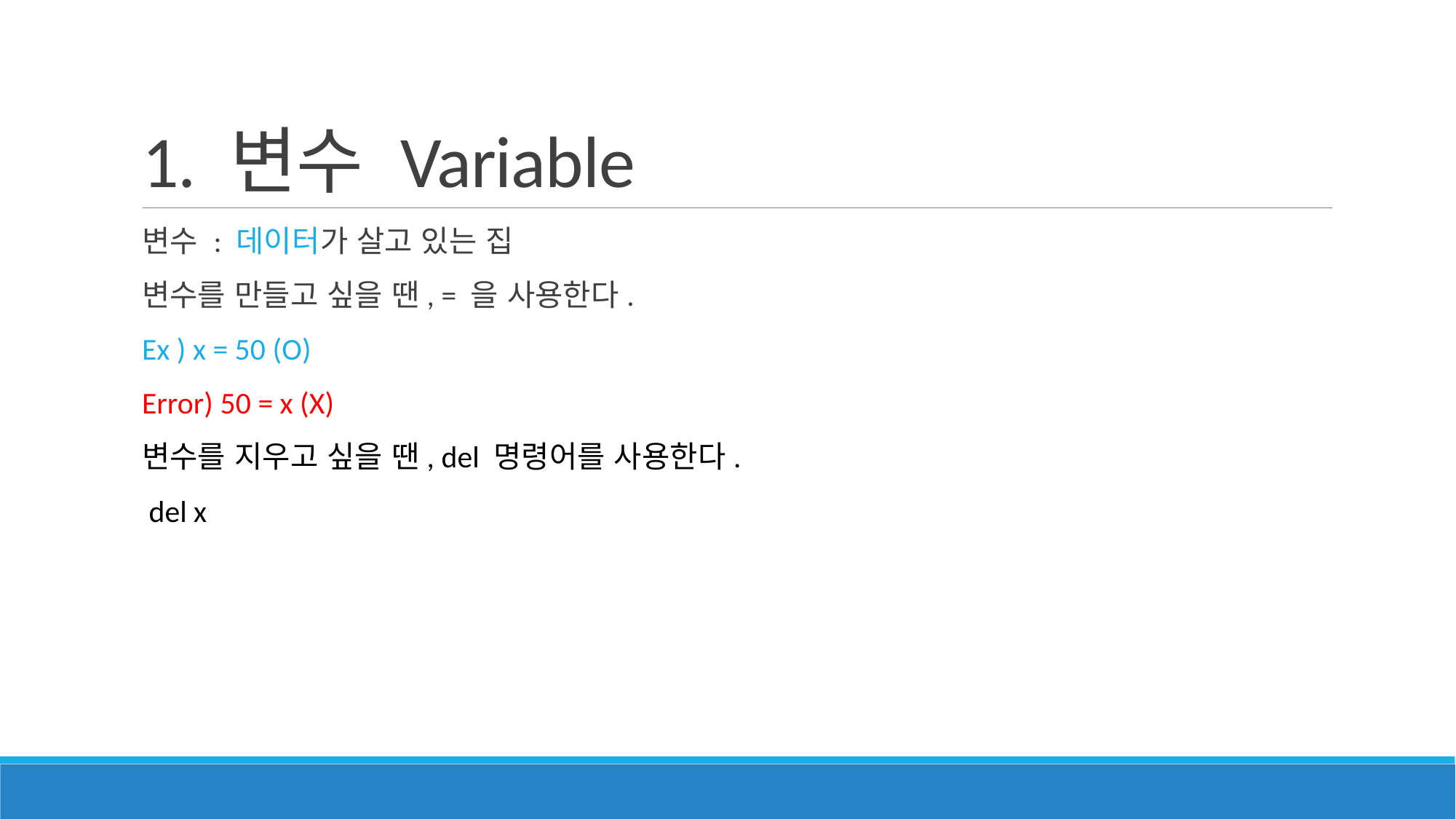

# 1. 변수 Variable
변수 : 데이터가 살고 있는 집
변수를 만들고 싶을 땐, = 을 사용한다.
Ex ) x = 50 (O)
Error) 50 = x (X)
변수를 지우고 싶을 땐, del 명령어를 사용한다.
 del x